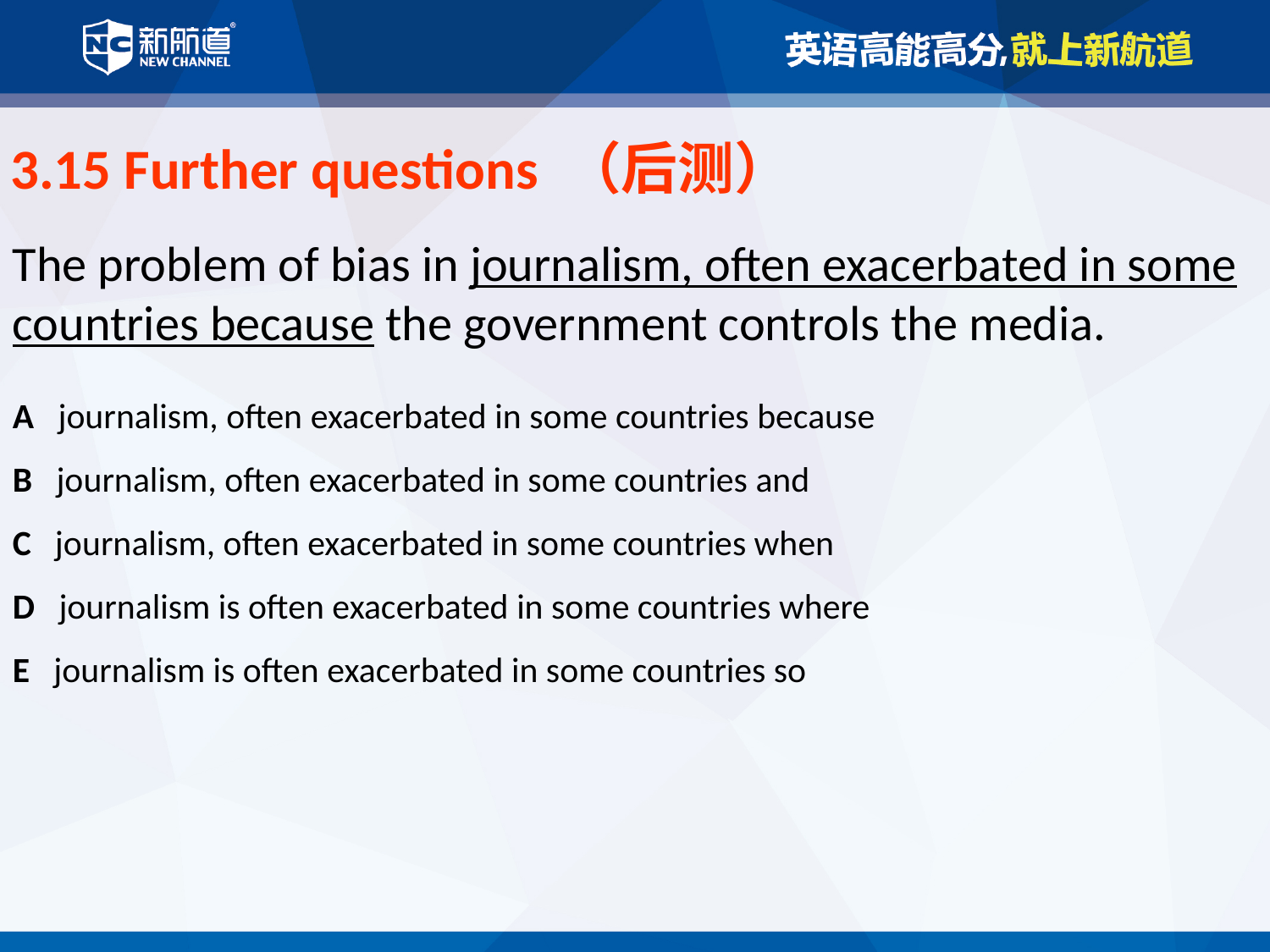

3.15 Further questions （后测）
The problem of bias in journalism, often exacerbated in some countries because the government controls the media.

A   journalism, often exacerbated in some countries because
B   journalism, often exacerbated in some countries and
C   journalism, often exacerbated in some countries when
D   journalism is often exacerbated in some countries where
E   journalism is often exacerbated in some countries so